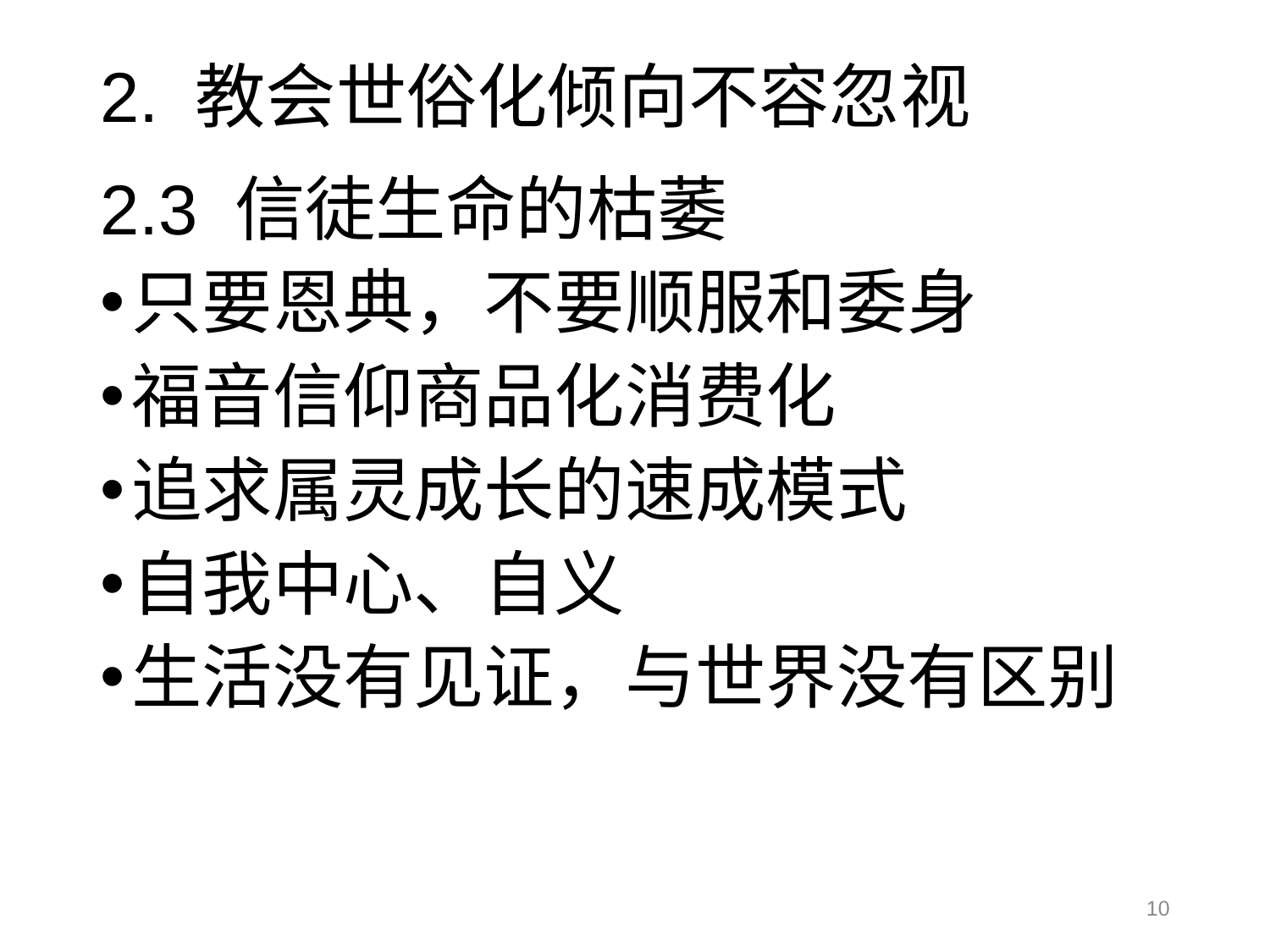

# 2. 教会世俗化倾向不容忽视
2.3 信徒生命的枯萎
只要恩典，不要顺服和委身
福音信仰商品化消费化
追求属灵成长的速成模式
自我中心、自义
生活没有见证，与世界没有区别
10